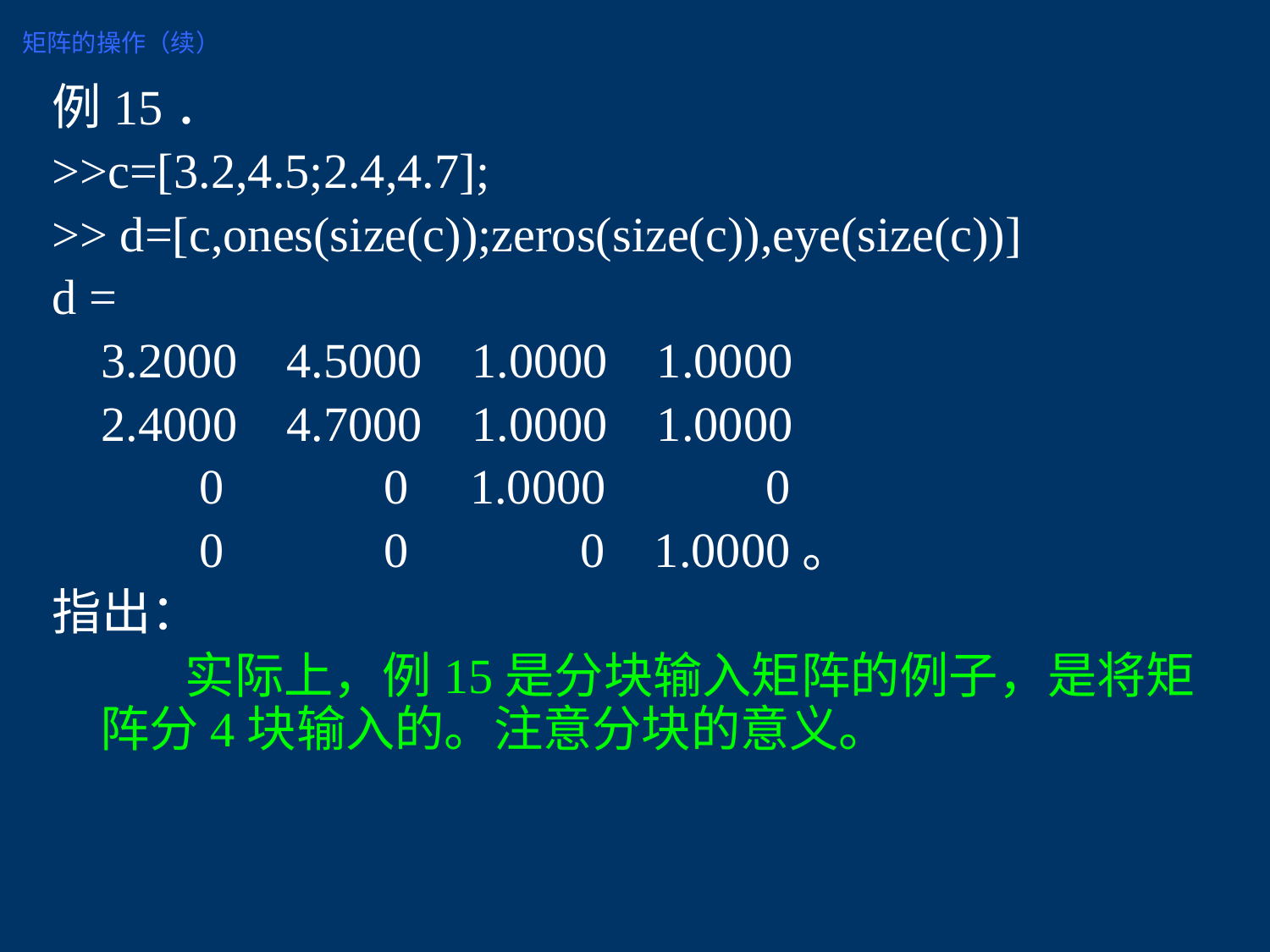

矩阵的操作（续）
例15．
>>c=[3.2,4.5;2.4,4.7];
>> d=[c,ones(size(c));zeros(size(c)),eye(size(c))]
d =
    3.2000    4.5000    1.0000    1.0000
    2.4000    4.7000    1.0000    1.0000
            0             0     1.0000             0
            0             0              0    1.0000。
指出：
           实际上，例15是分块输入矩阵的例子，是将矩阵分4块输入的。注意分块的意义。